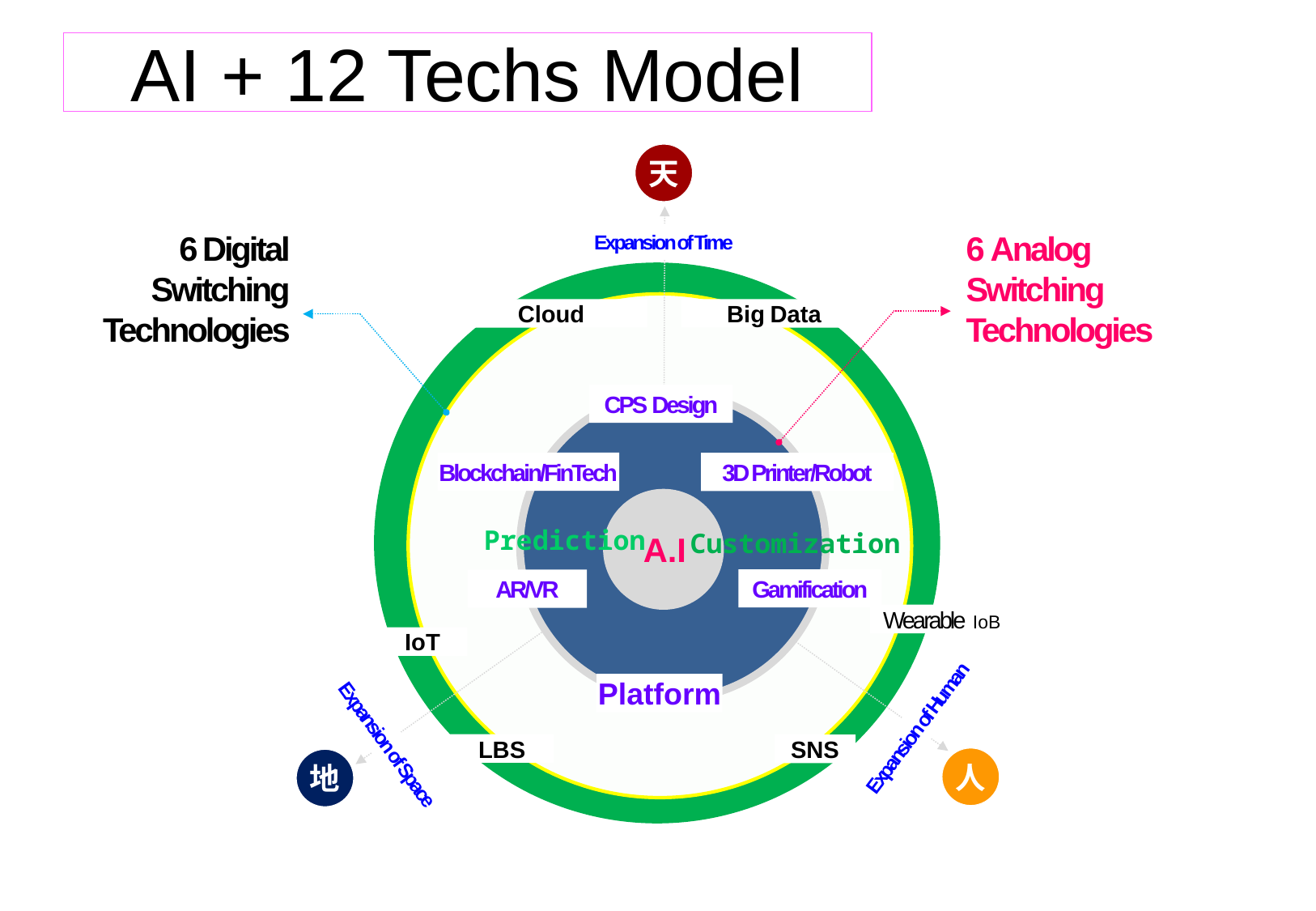

# AI + 12 Techs Model
天
Expansion of Time
6 Digital
Switching
Technologies
Cloud
Big Data
Wearable IoB
IoT
LBS
SNS
6 Analog
Switching Technologies
CPS Design
Blockchain/FinTech
3D Printer/Robot
Gamification
AR/VR
Platform

Prediction
Customization
A.I
Expansion of Human
Expansion of Space
人
地